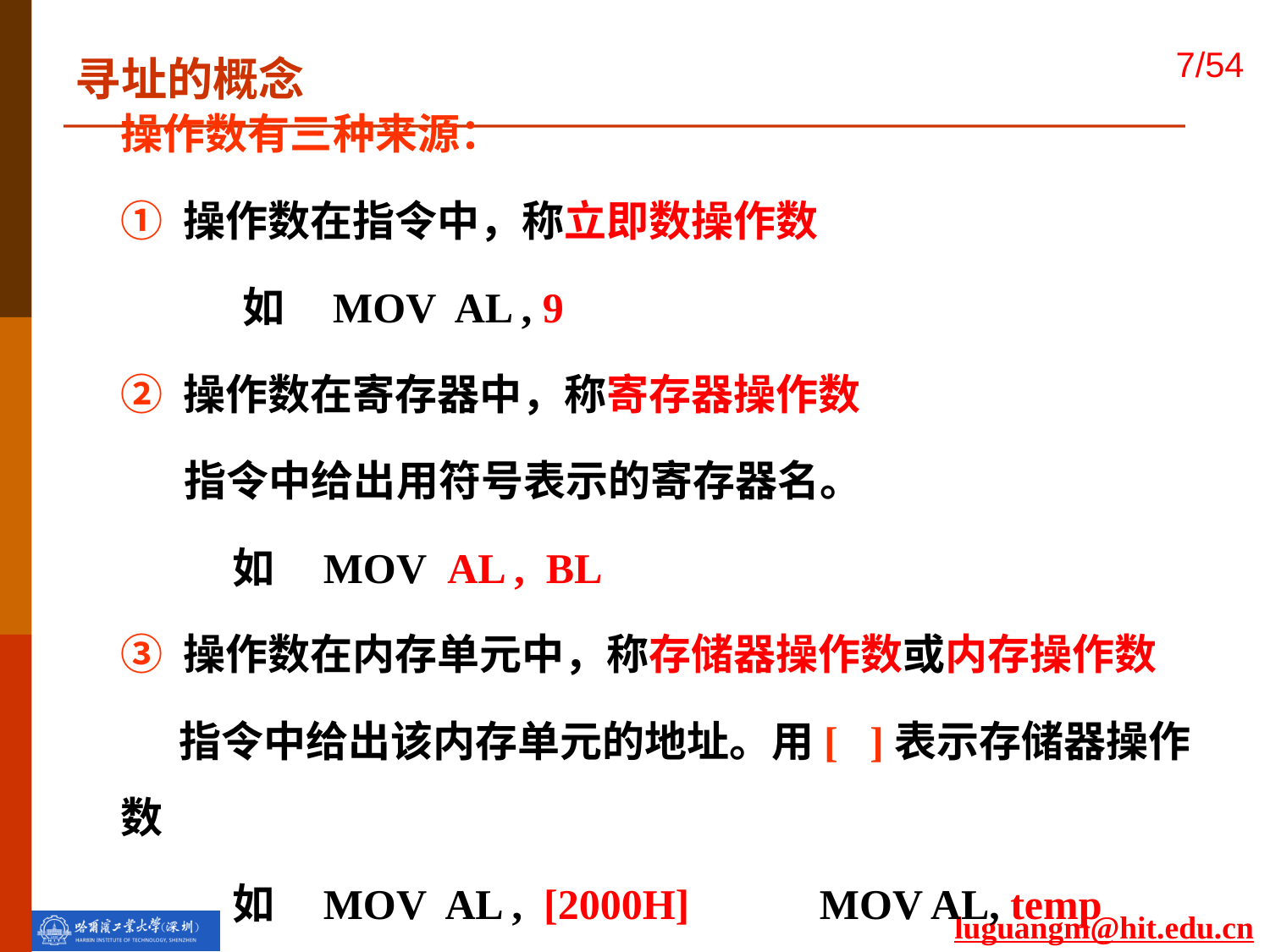

寻址的概念
操作数有三种来源：
① 操作数在指令中，称立即数操作数
     如    MOV  AL , 9
② 操作数在寄存器中，称寄存器操作数
指令中给出用符号表示的寄存器名。
    如    MOV  AL ,  BL
③ 操作数在内存单元中，称存储器操作数或内存操作数
     指令中给出该内存单元的地址。用[   ]表示存储器操作数
    如    MOV  AL ,  [2000H]		MOV AL, temp